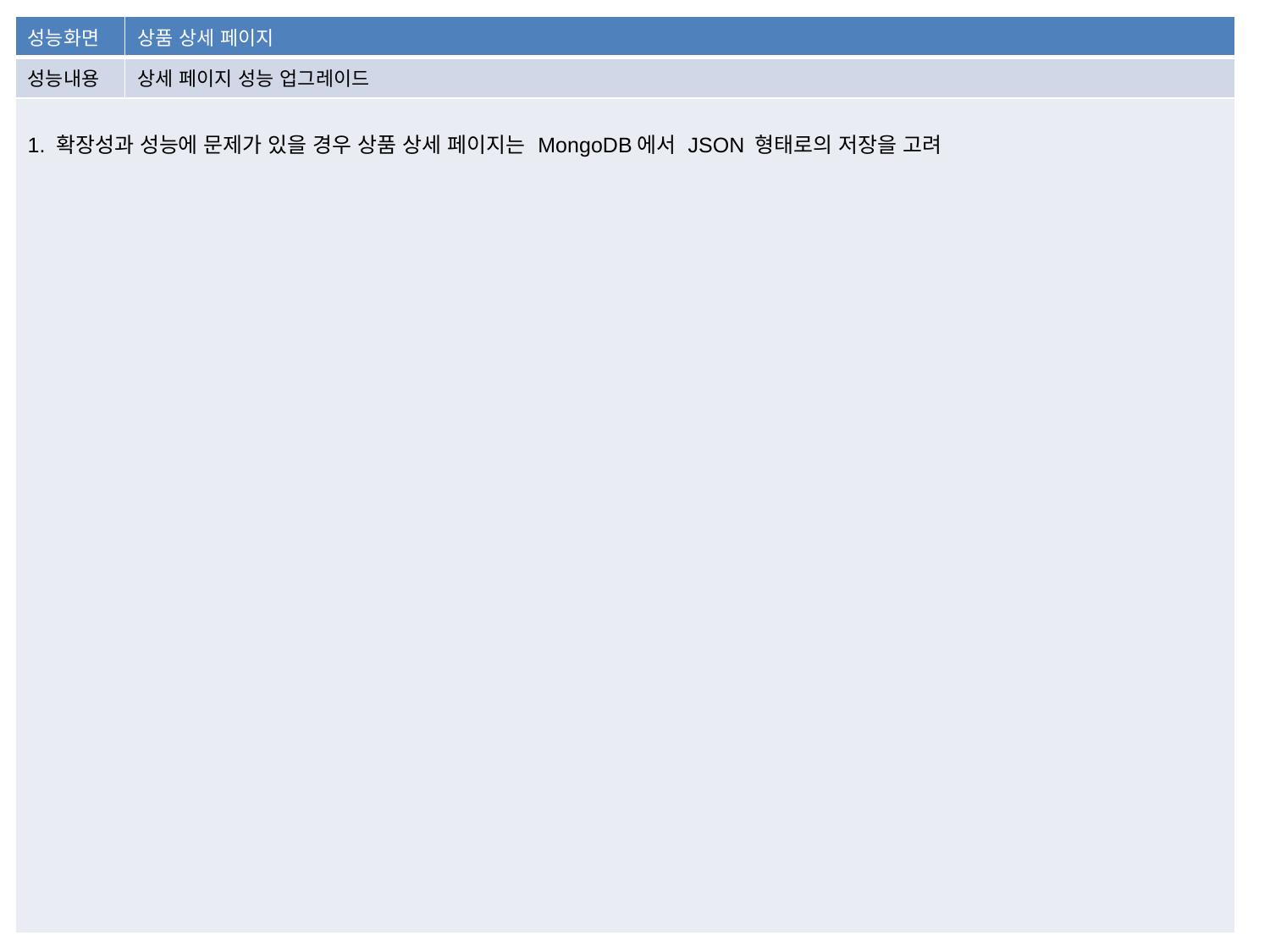

| 성능화면 | 상품 상세 페이지 |
| --- | --- |
| 성능내용 | 상세 페이지 성능 업그레이드 |
| 1. 확장성과 성능에 문제가 있을 경우 상품 상세 페이지는 MongoDB에서 JSON 형태로의 저장을 고려 |  |